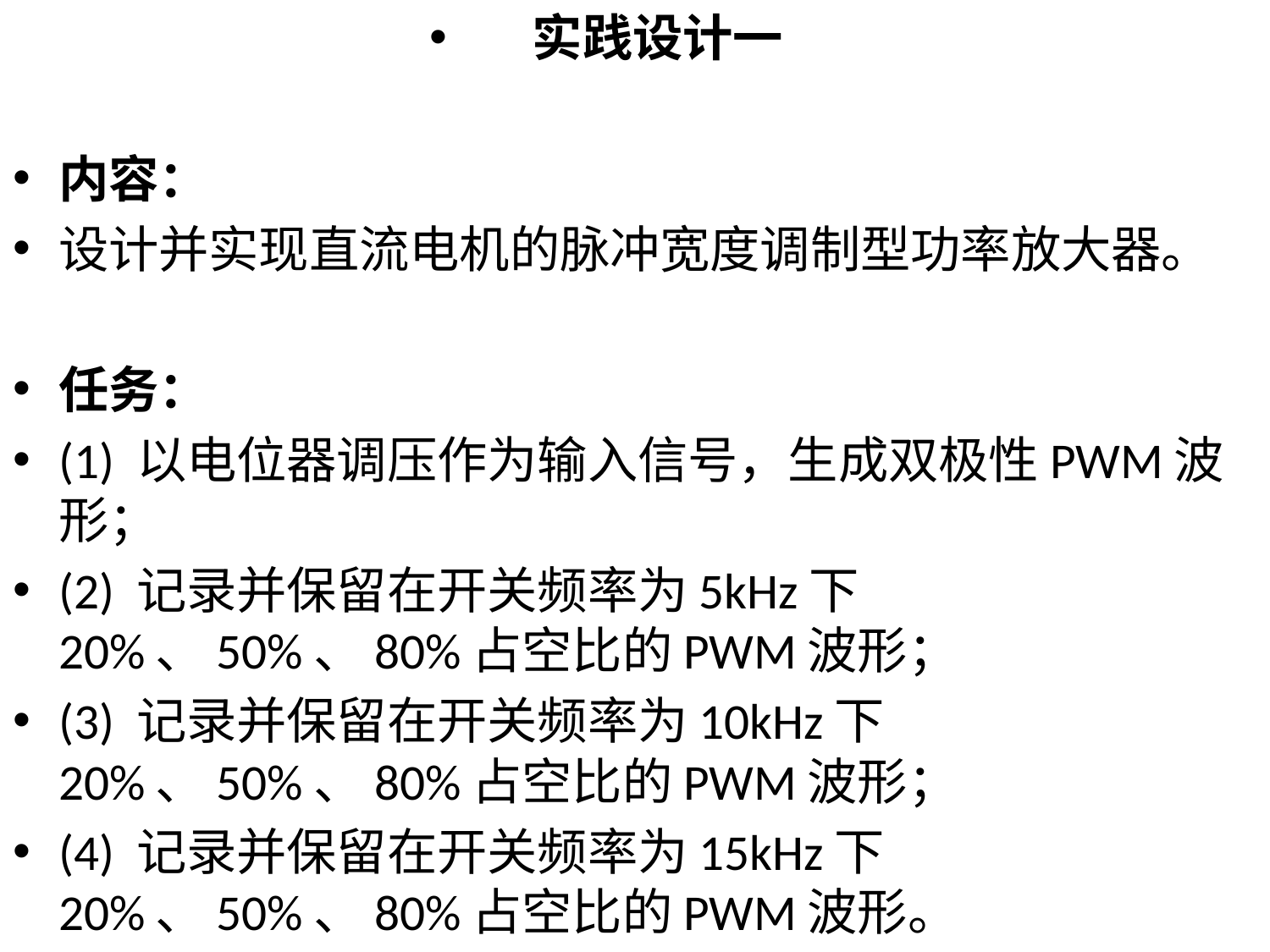

实践设计一

内容：
设计并实现直流电机的脉冲宽度调制型功率放大器。

任务：
(1) 以电位器调压作为输入信号，生成双极性PWM波形；
(2) 记录并保留在开关频率为5kHz下20%、50%、80%占空比的PWM波形；
(3) 记录并保留在开关频率为10kHz下20%、50%、80%占空比的PWM波形；
(4) 记录并保留在开关频率为15kHz下20%、50%、80%占空比的PWM波形。